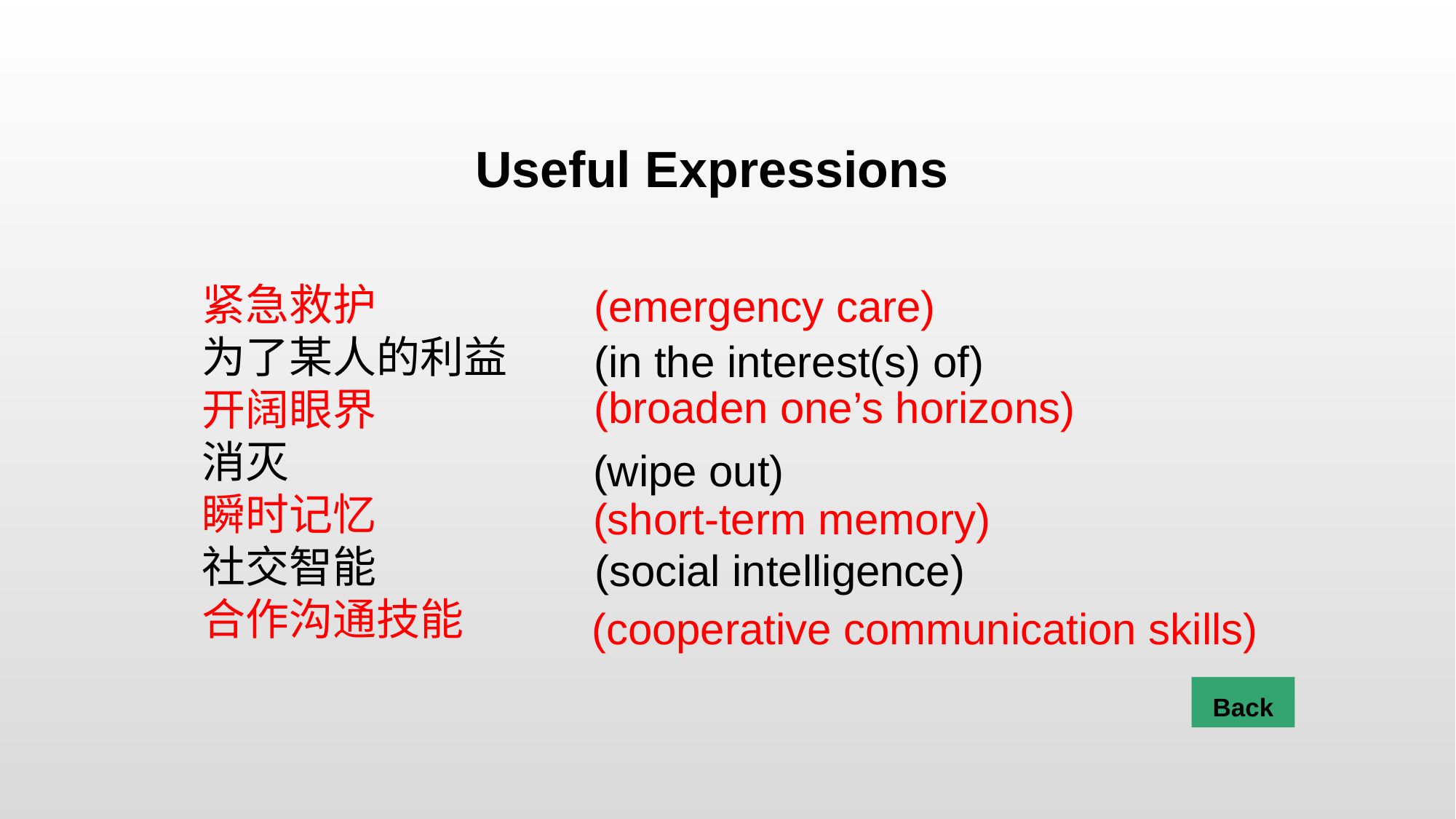

Useful Expressions
紧急救护
为了某人的利益
开阔眼界
消灭
瞬时记忆
社交智能
合作沟通技能
(emergency care)
(in the interest(s) of)
(broaden one’s horizons)
(wipe out)
(short-term memory)
(social intelligence)
(cooperative communication skills)
Back